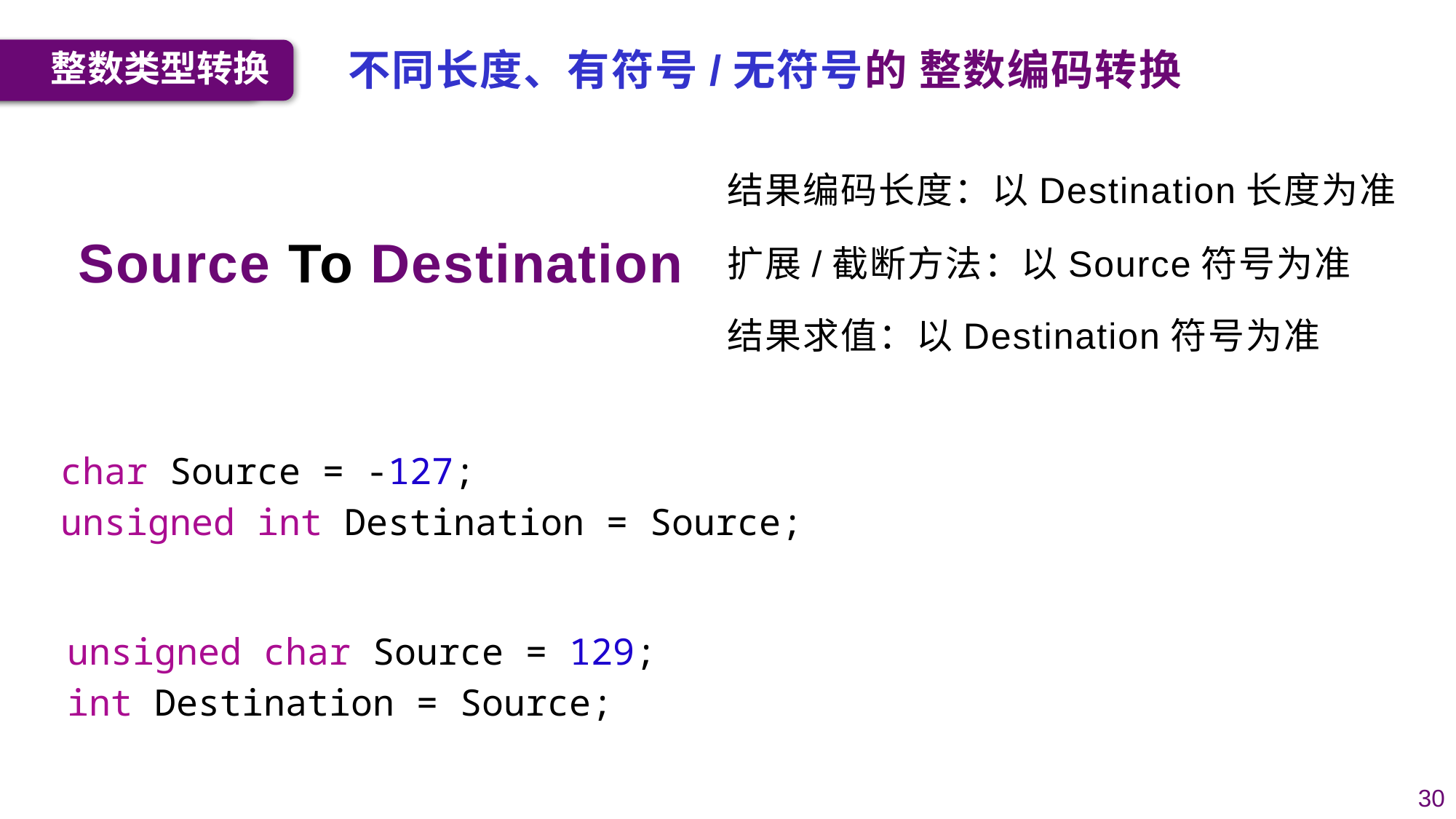

不同长度、有符号/无符号的 整数编码转换

扩展与截断
整数类型转换
结果编码长度：以Destination长度为准
扩展/截断方法：以Source符号为准
结果求值：以Destination符号为准
Source To Destination
char Source = -127;
unsigned int Destination = Source;
unsigned char Source = 129;
int Destination = Source;

30